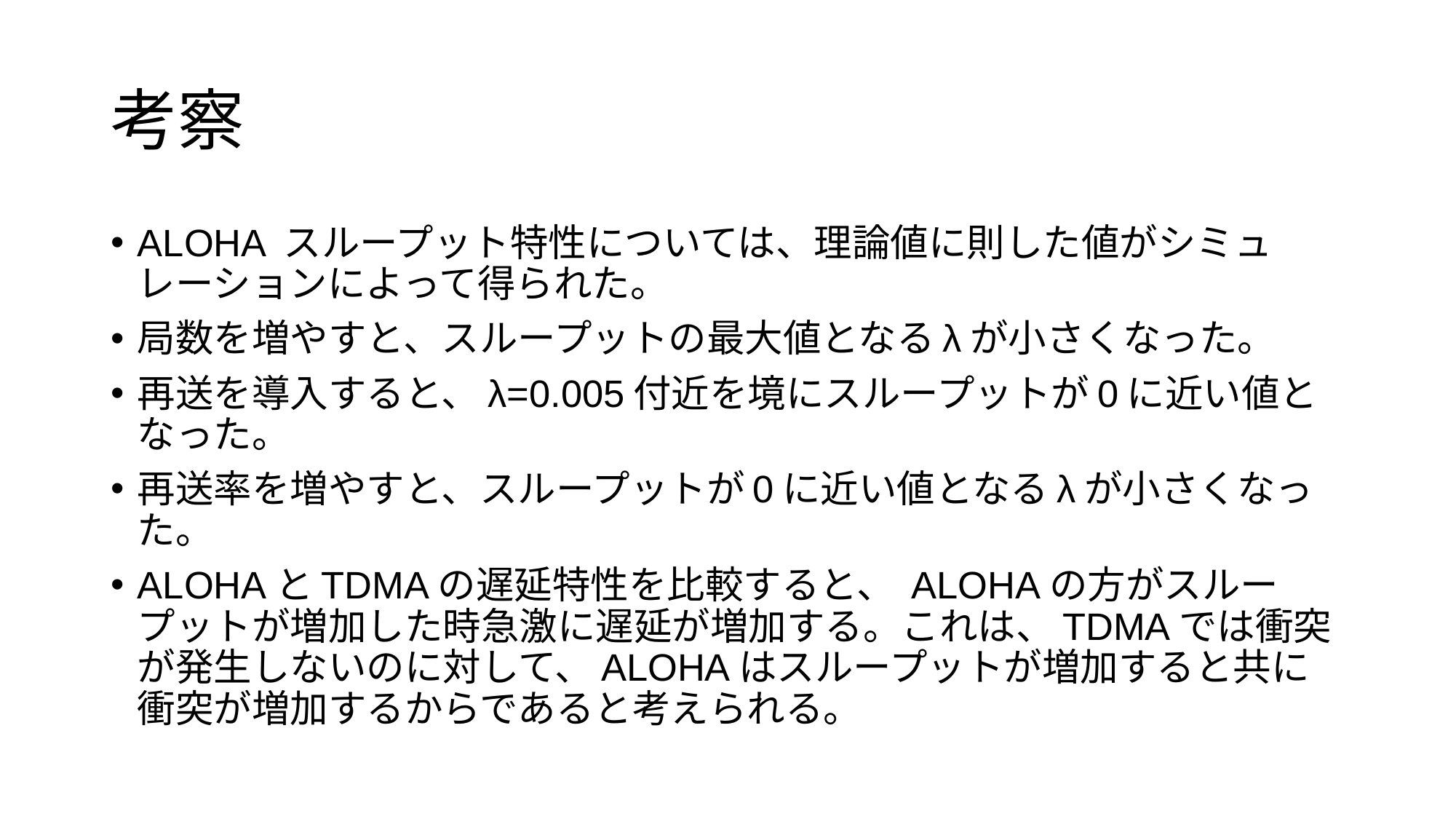

# 考察
ALOHA スループット特性については、理論値に則した値がシミュレーションによって得られた。
局数を増やすと、スループットの最大値となるλが小さくなった。
再送を導入すると、λ=0.005付近を境にスループットが0に近い値となった。
再送率を増やすと、スループットが0に近い値となるλが小さくなった。
ALOHAとTDMAの遅延特性を比較すると、 ALOHAの方がスループットが増加した時急激に遅延が増加する。これは、TDMAでは衝突が発生しないのに対して、ALOHAはスループットが増加すると共に衝突が増加するからであると考えられる。